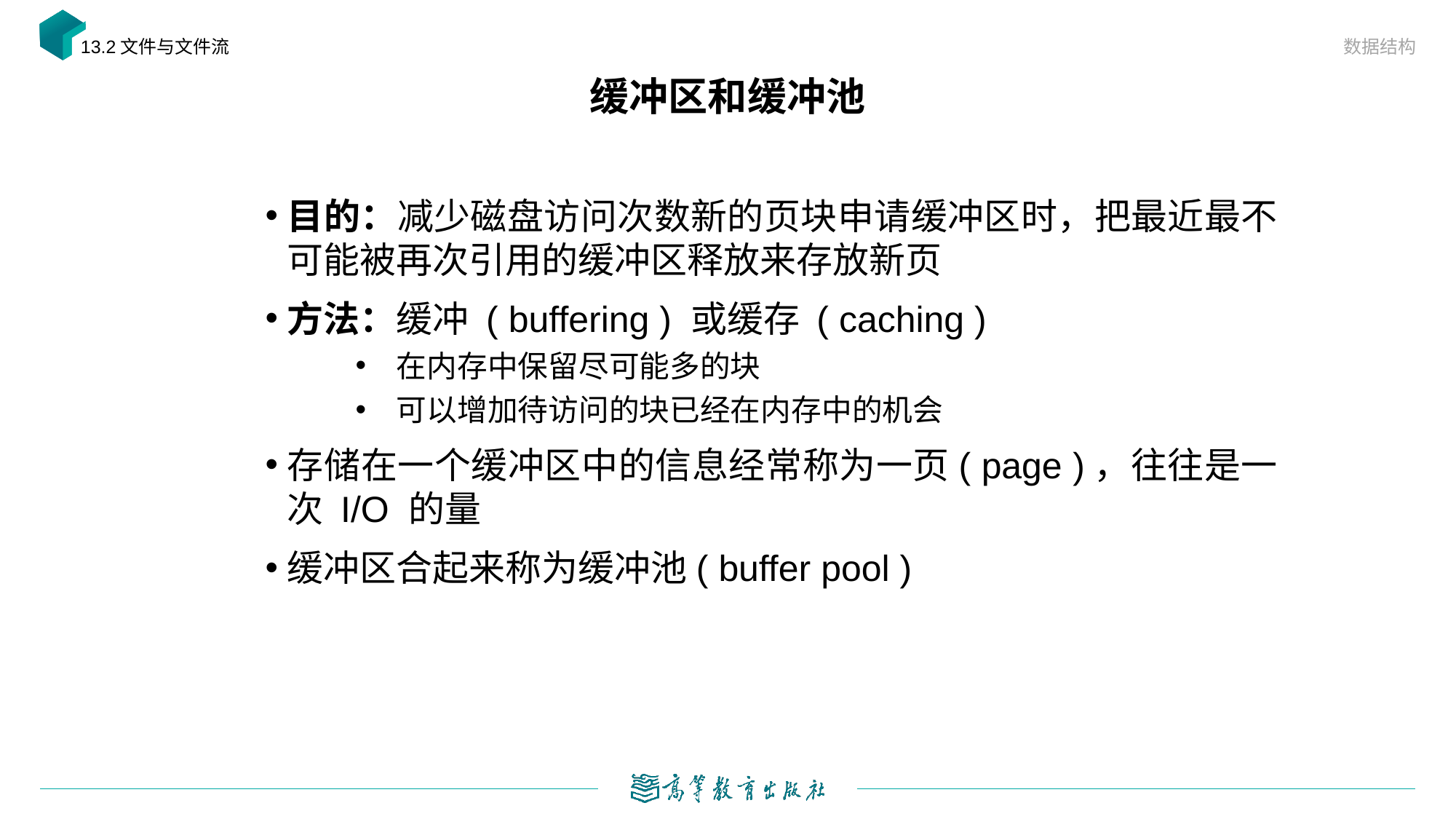

数据结构
13.2文件与文件流
# 缓冲区和缓冲池
目的：减少磁盘访问次数新的页块申请缓冲区时，把最近最不可能被再次引用的缓冲区释放来存放新页
方法：缓冲 ( buffering ) 或缓存 ( caching )
在内存中保留尽可能多的块
可以增加待访问的块已经在内存中的机会
存储在一个缓冲区中的信息经常称为一页( page )，往往是一次 I/O 的量
缓冲区合起来称为缓冲池( buffer pool )